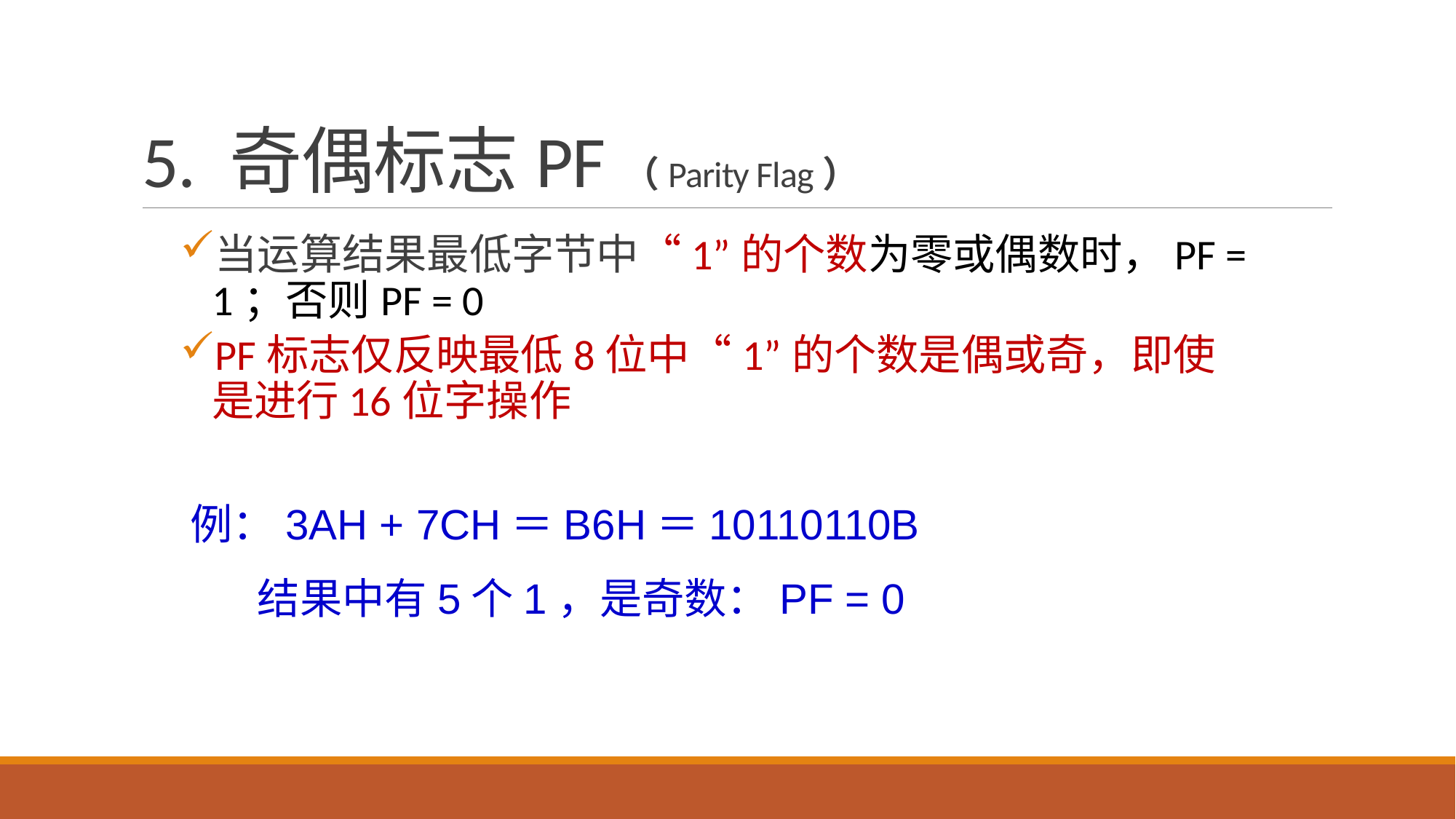

# 5. 奇偶标志PF（Parity Flag）
当运算结果最低字节中“1”的个数为零或偶数时，PF = 1；否则PF = 0
PF标志仅反映最低8位中“1”的个数是偶或奇，即使是进行16位字操作
例：3AH + 7CH＝B6H＝10110110B
      结果中有5个1，是奇数：PF = 0